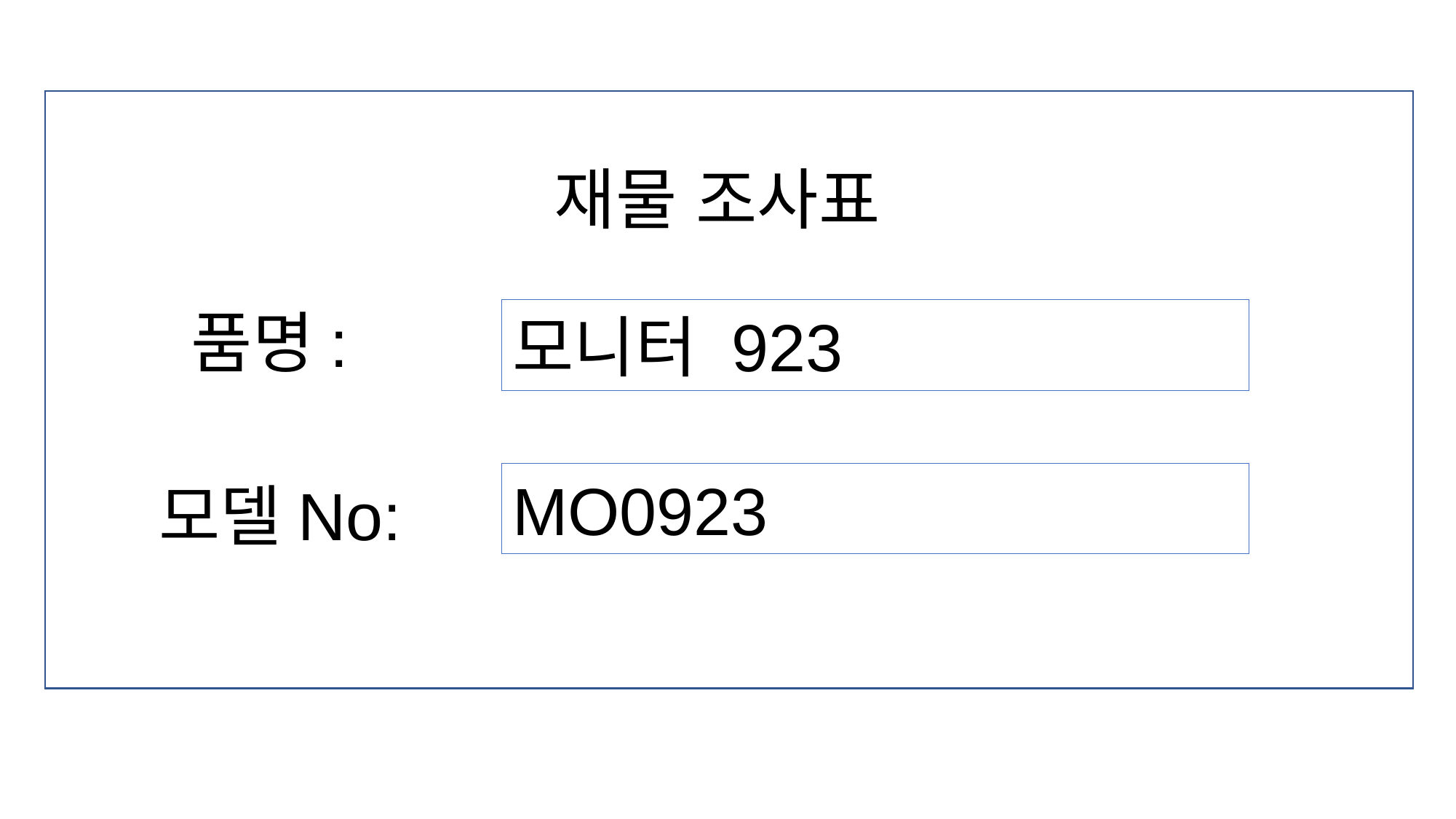

재물 조사표
품명:
모니터 923
MO0923
모델No: